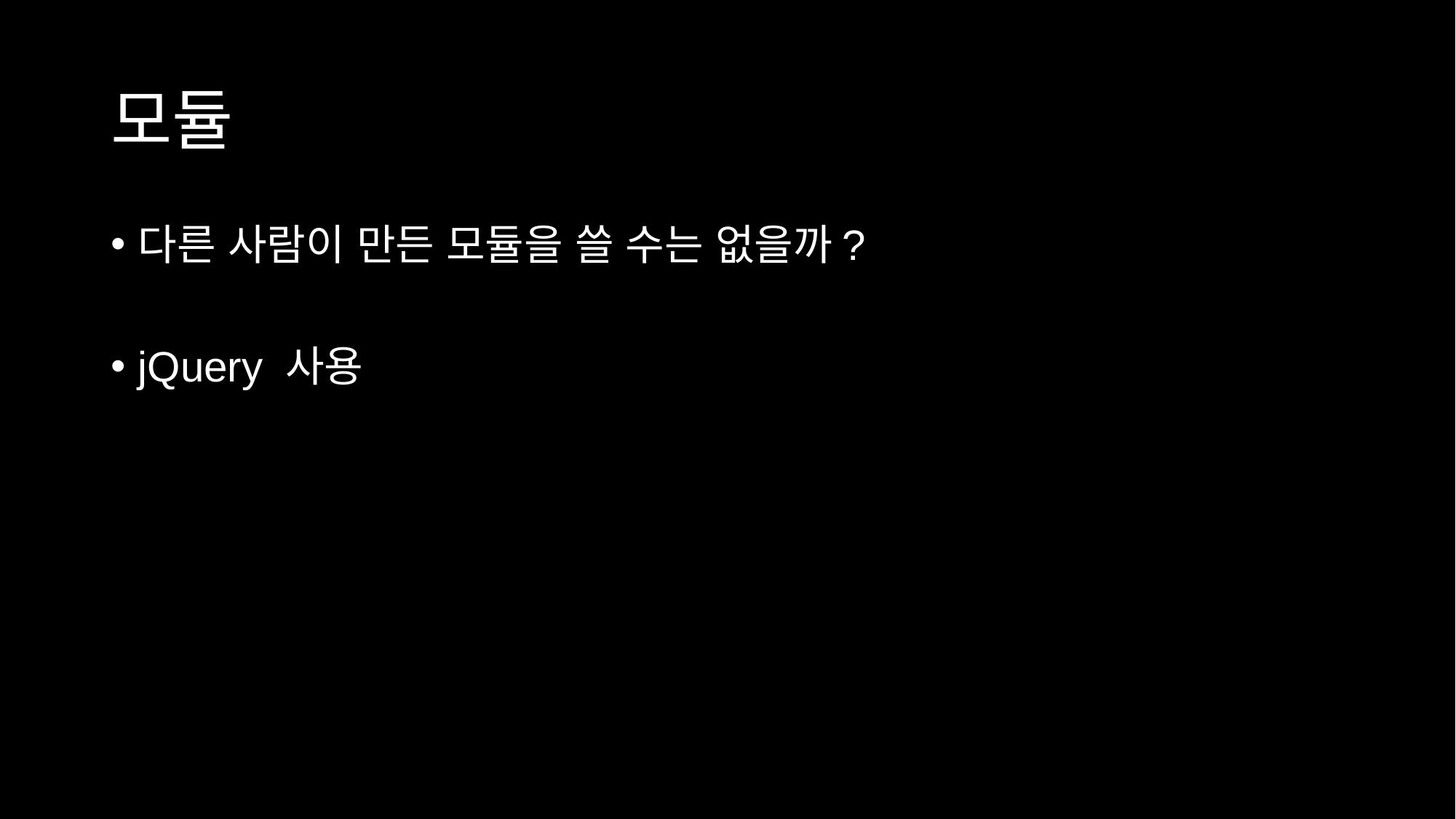

# 모듈
다른 사람이 만든 모듈을 쓸 수는 없을까?

jQuery 사용